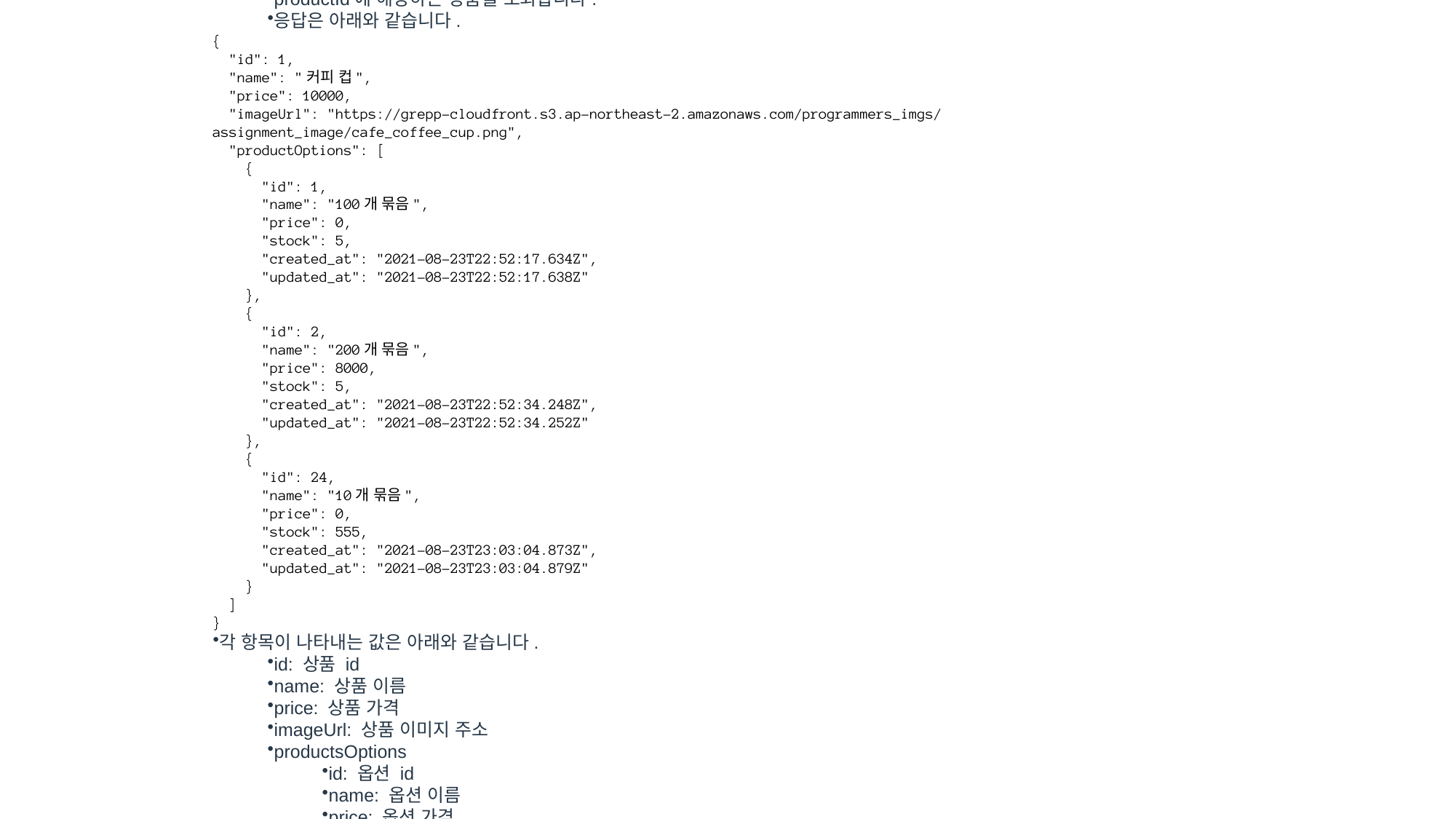

상품 옵션 및 수량 조회
GET - https://uikt6pohhh.execute-api.ap-northeast-2.amazonaws.com/dev/products/{productId}
productId에 해당하는 상품을 조회합니다.
응답은 아래와 같습니다.
{
  "id": 1,
  "name": "커피 컵",
  "price": 10000,
  "imageUrl": "https://grepp-cloudfront.s3.ap-northeast-2.amazonaws.com/programmers_imgs/assignment_image/cafe_coffee_cup.png",
  "productOptions": [
    {
      "id": 1,
      "name": "100개 묶음",
      "price": 0,
      "stock": 5,
      "created_at": "2021-08-23T22:52:17.634Z",
      "updated_at": "2021-08-23T22:52:17.638Z"
    },
    {
      "id": 2,
      "name": "200개 묶음",
      "price": 8000,
      "stock": 5,
      "created_at": "2021-08-23T22:52:34.248Z",
      "updated_at": "2021-08-23T22:52:34.252Z"
    },
    {
      "id": 24,
      "name": "10개 묶음",
      "price": 0,
      "stock": 555,
      "created_at": "2021-08-23T23:03:04.873Z",
      "updated_at": "2021-08-23T23:03:04.879Z"
    }
  ]
}
각 항목이 나타내는 값은 아래와 같습니다.
id: 상품 id
name: 상품 이름
price: 상품 가격
imageUrl: 상품 이미지 주소
productsOptions
id: 옵션 id
name: 옵션 이름
price: 옵션 가격
stock: 재고